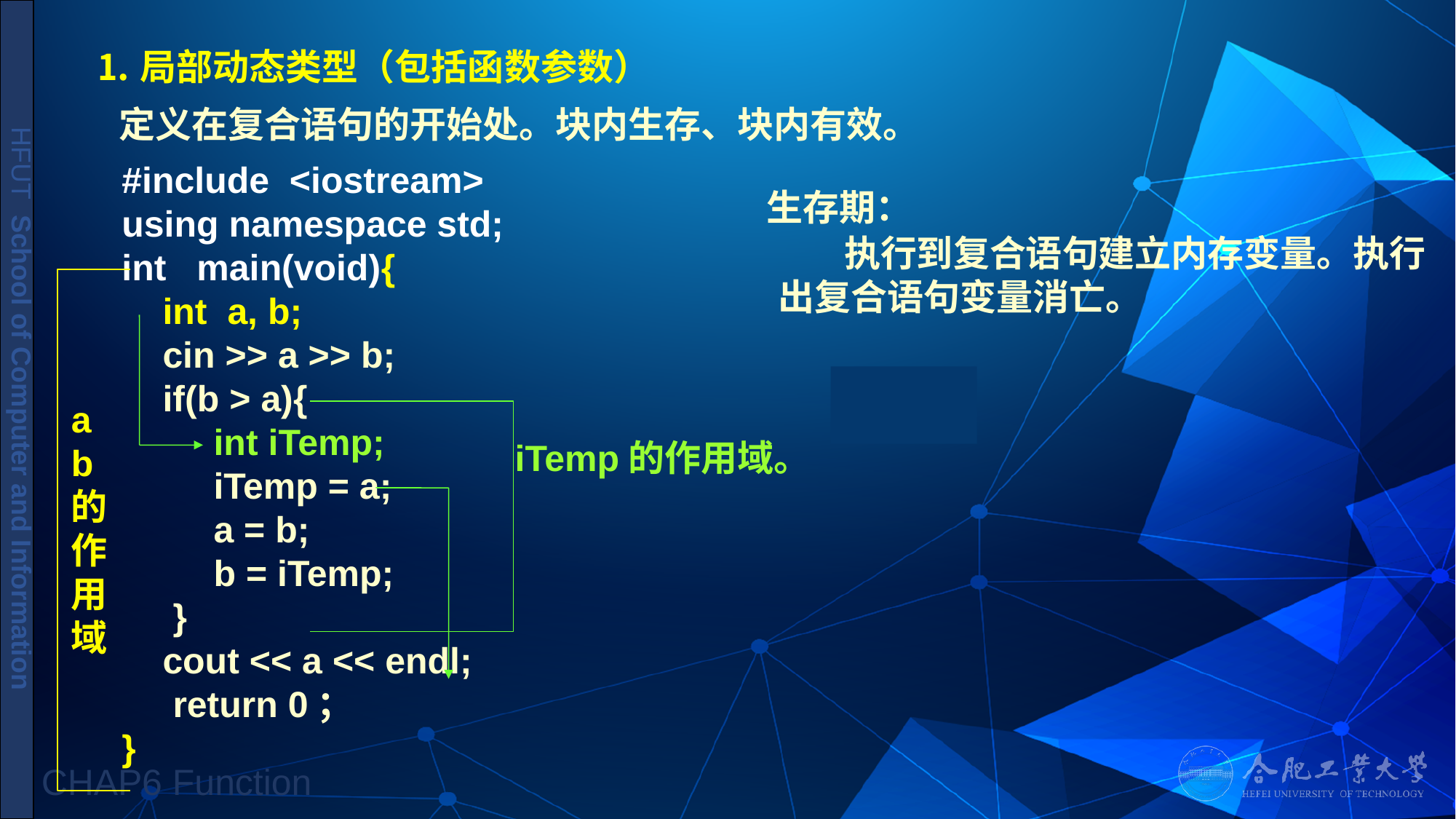

# ⒈局部动态类型（包括函数参数）
定义在复合语句的开始处。块内生存、块内有效。
#include  <iostream>
using namespace std;
int   main(void){
    int  a, b;
    cin >> a >> b;
    if(b > a){
         int iTemp;
         iTemp = a;
         a = b;
         b = iTemp;
     }
    cout << a << endl;
     return 0；
}
生存期：
       执行到复合语句建立内存变量。执行出复合语句变量消亡。

iTemp
a
b
的
作
用
域

iTemp的作用域。